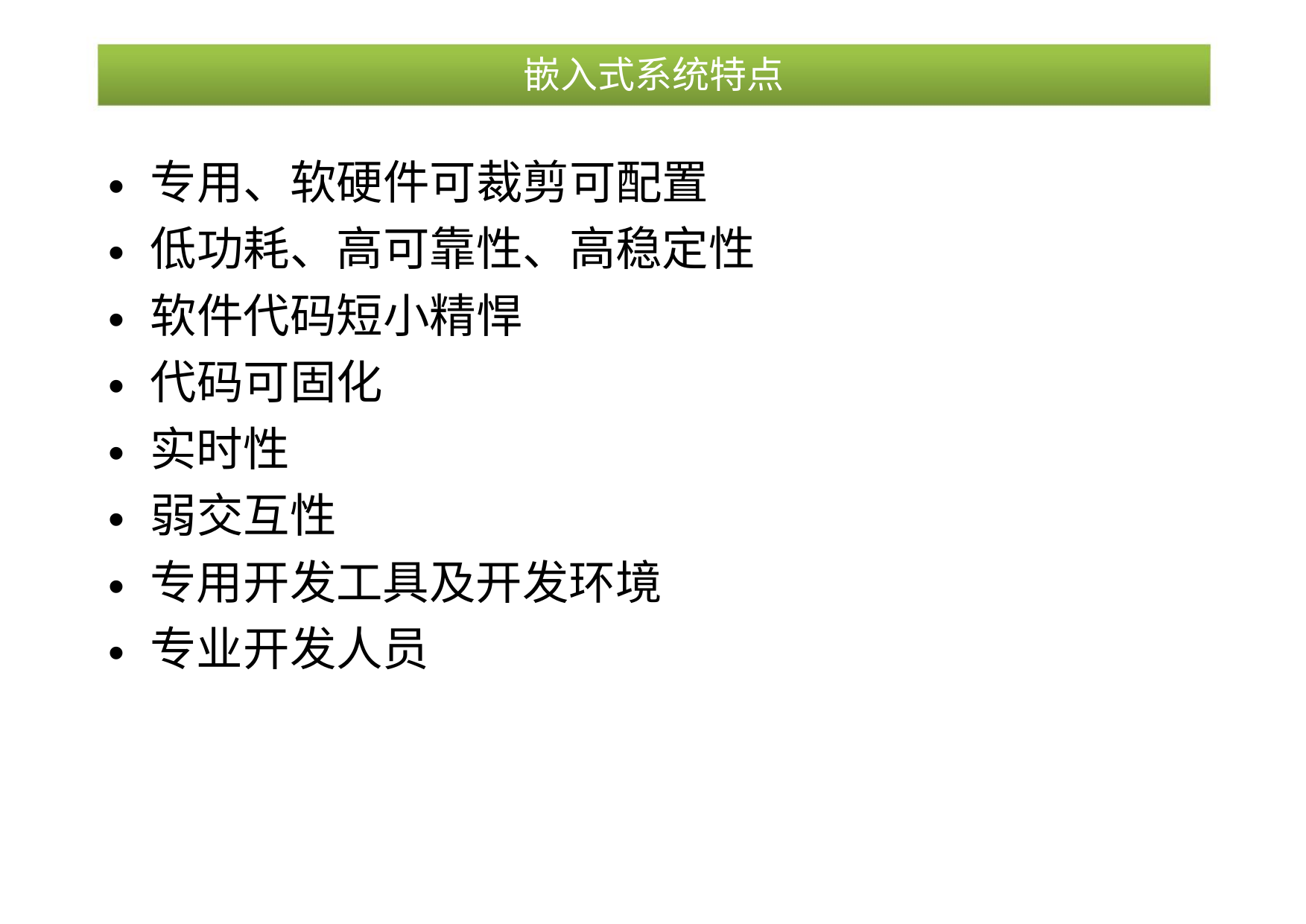

嵌入式系统特点
专用、软硬件可裁剪可配置
•
•
•
•
•
•
•
•
低功耗、高可靠性、高稳定性
软件代码短小精悍
代码可固化
实时性
弱交互性
专用开发工具及开发环境
专业开发人员